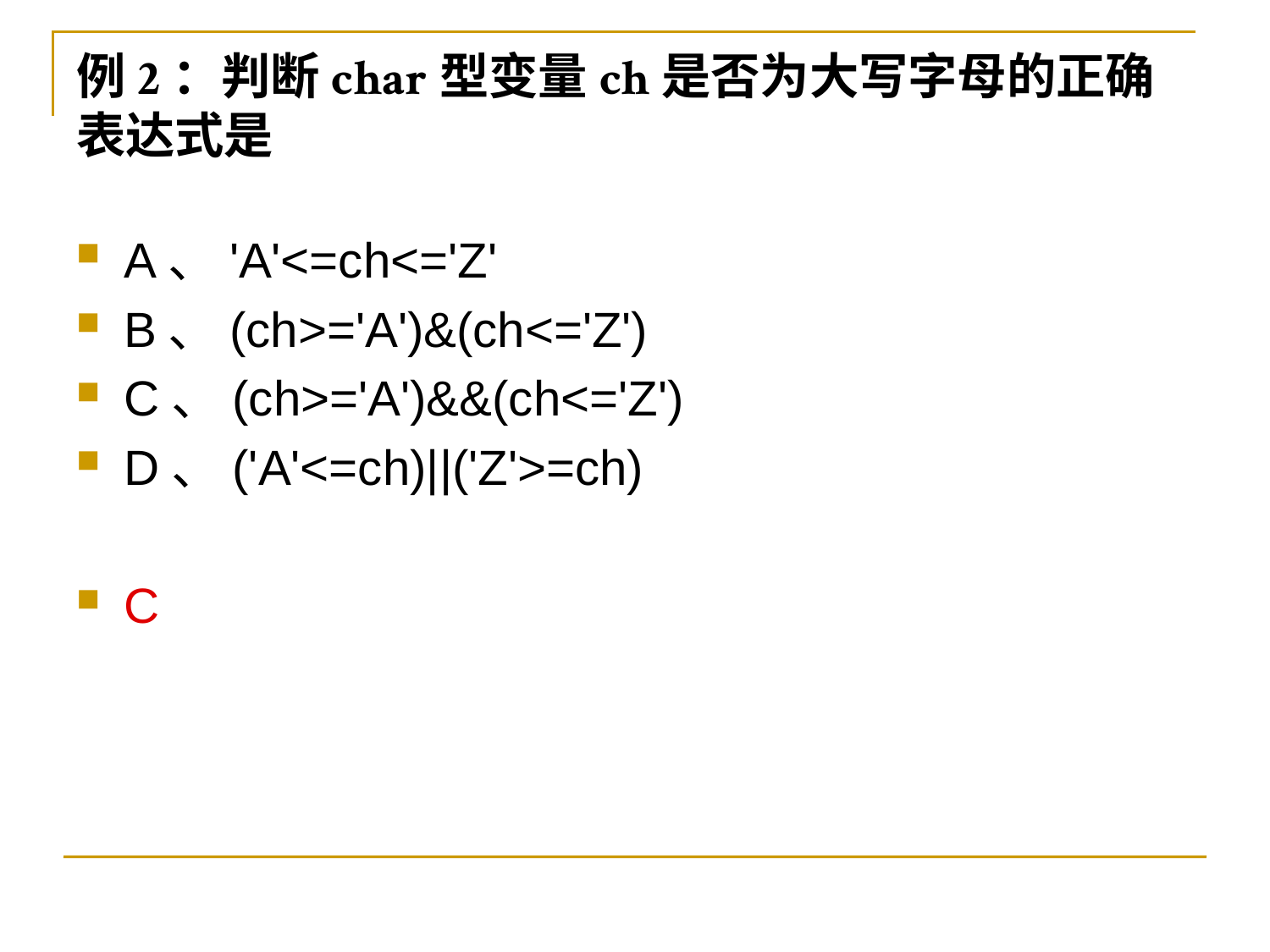

# 例2：判断char型变量ch是否为大写字母的正确表达式是
A、'A'<=ch<='Z'
B、(ch>='A')&(ch<='Z')
C、(ch>='A')&&(ch<='Z')
D、('A'<=ch)||('Z'>=ch)

C